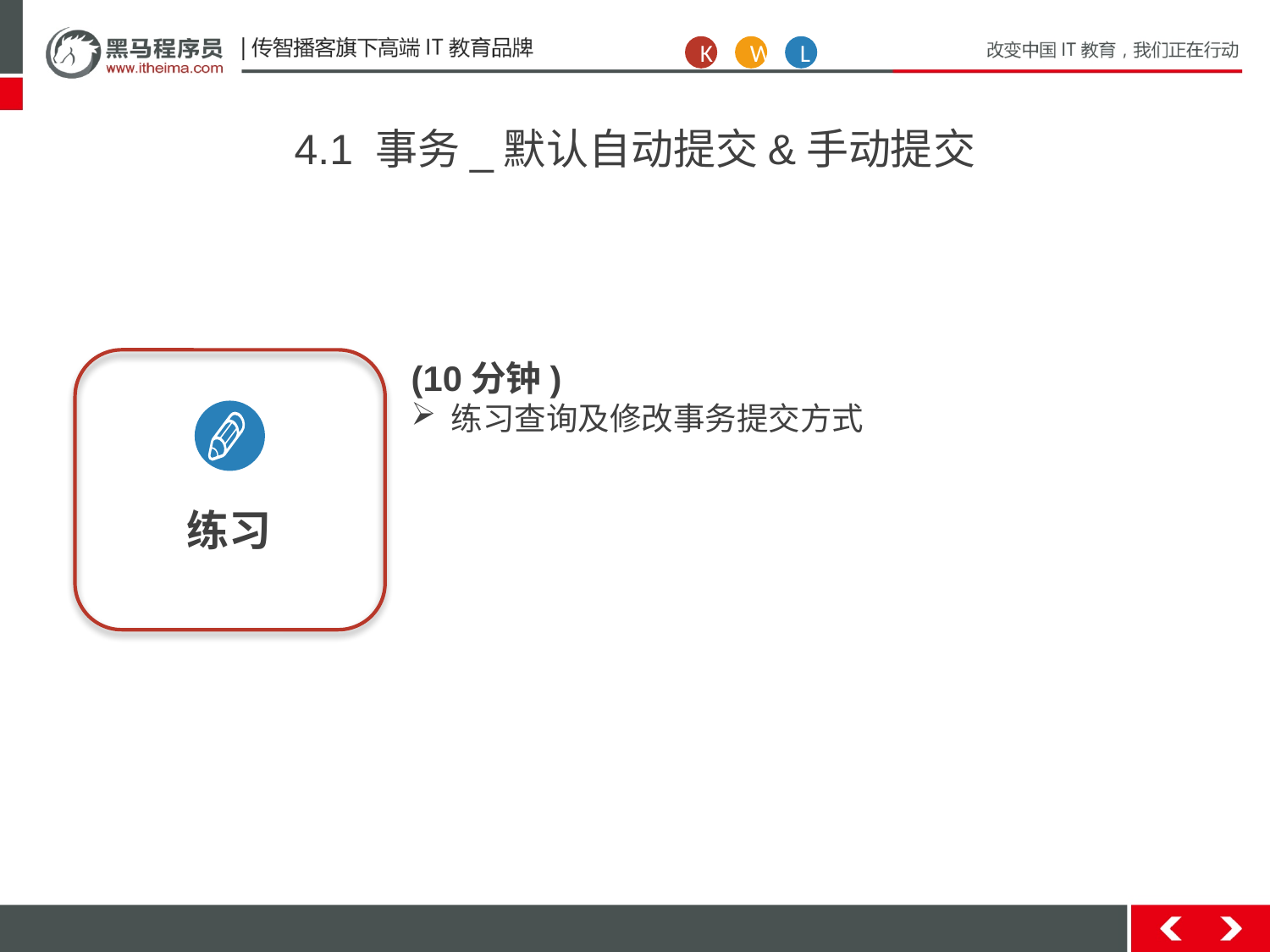

K
W
L
4.1 事务_默认自动提交&手动提交

练习
(10分钟)
练习查询及修改事务提交方式